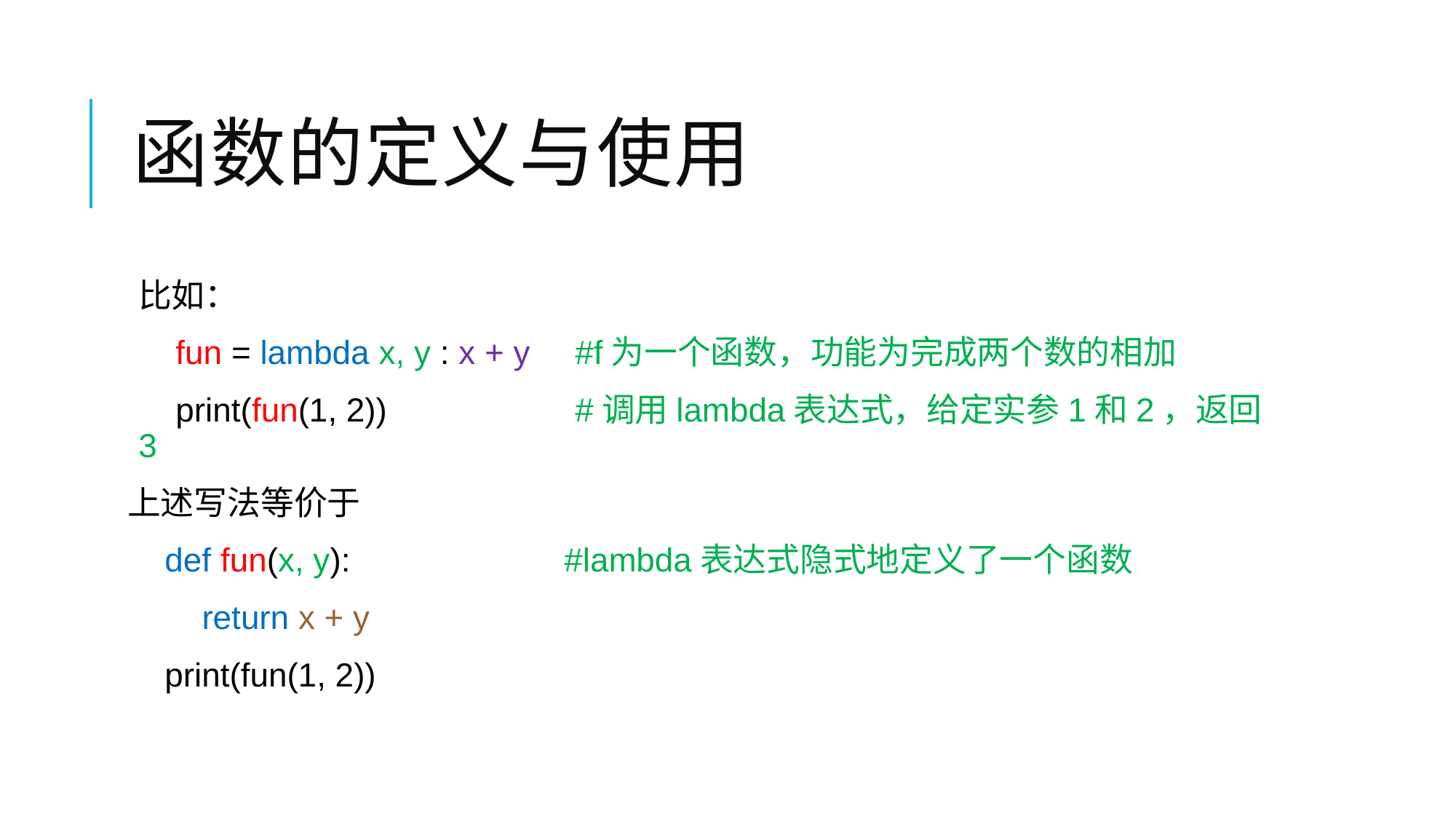

# 函数的定义与使用
比如：
    fun = lambda x, y : x + y	#f为一个函数，功能为完成两个数的相加
    print(fun(1, 2))		#调用lambda表达式，给定实参1和2，返回3
上述写法等价于
    def fun(x, y):		#lambda表达式隐式地定义了一个函数
        return x + y
    print(fun(1, 2))